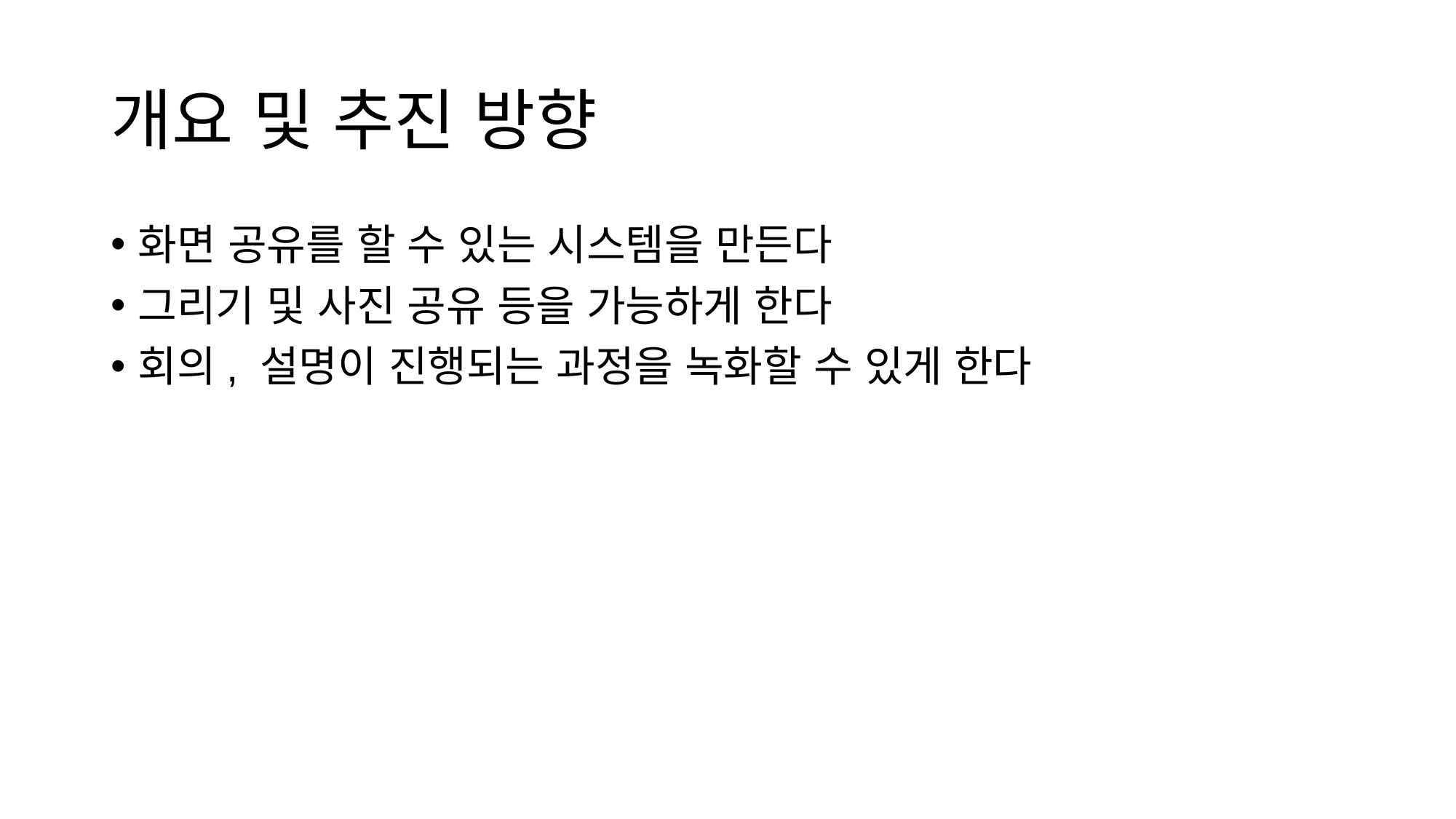

# 개요 및 추진 방향
화면 공유를 할 수 있는 시스템을 만든다
그리기 및 사진 공유 등을 가능하게 한다
회의, 설명이 진행되는 과정을 녹화할 수 있게 한다